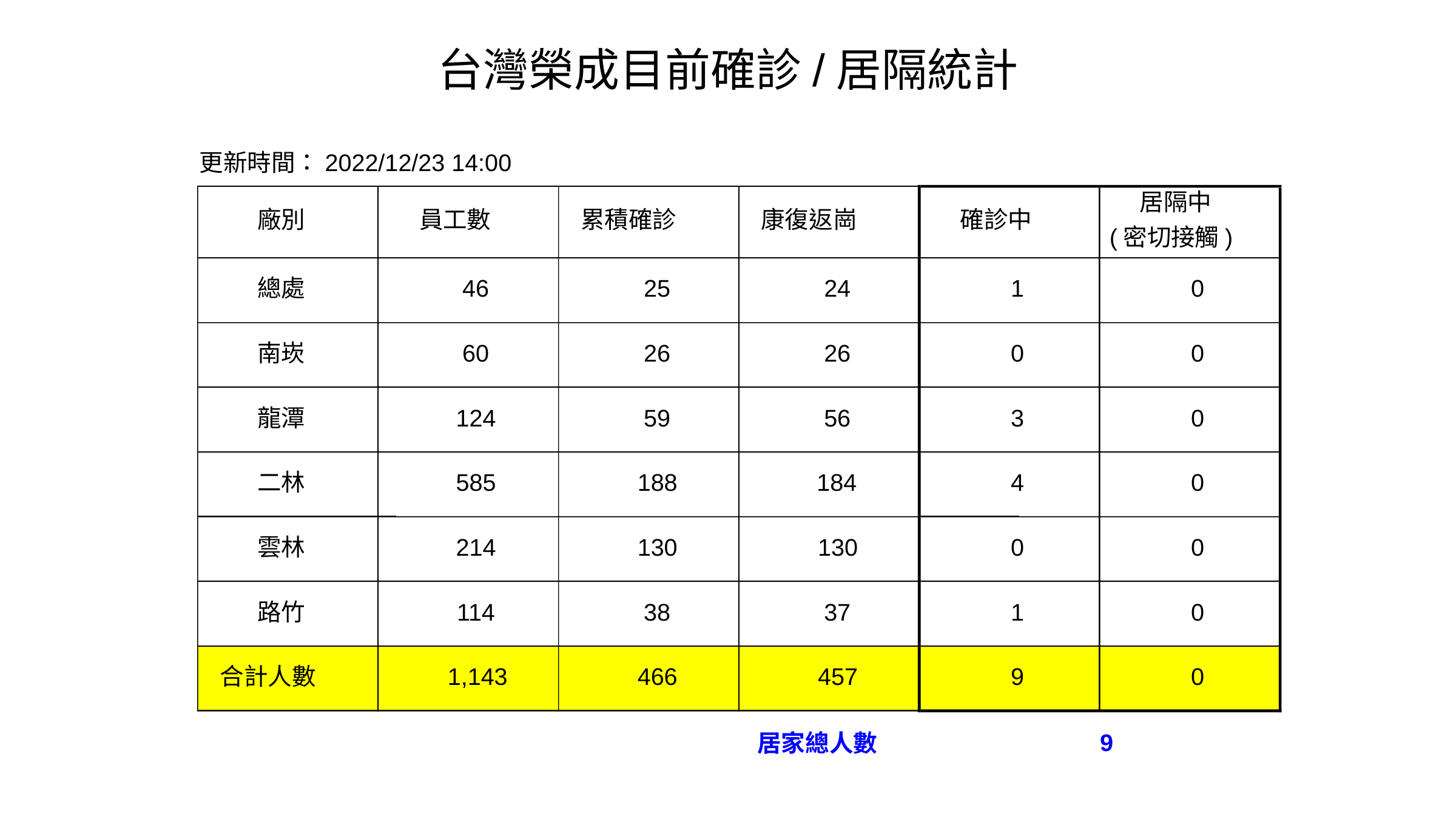

台灣榮成目前確診/居隔統計

更新時間：2022/12/23 14:00

居隔中

廠別
員工數
累積確診
康復返崗
確診中
(密切接觸)

總處
46
25
24
1
0

南崁
60
26
26
0
0

龍潭
124
59
56
3
0

二林
585
188
184
4
0

雲林
214
130
130
0
0

路竹
114
38
37
1
0

合計人數
1,143
466
457
9
0

9
居家總人數